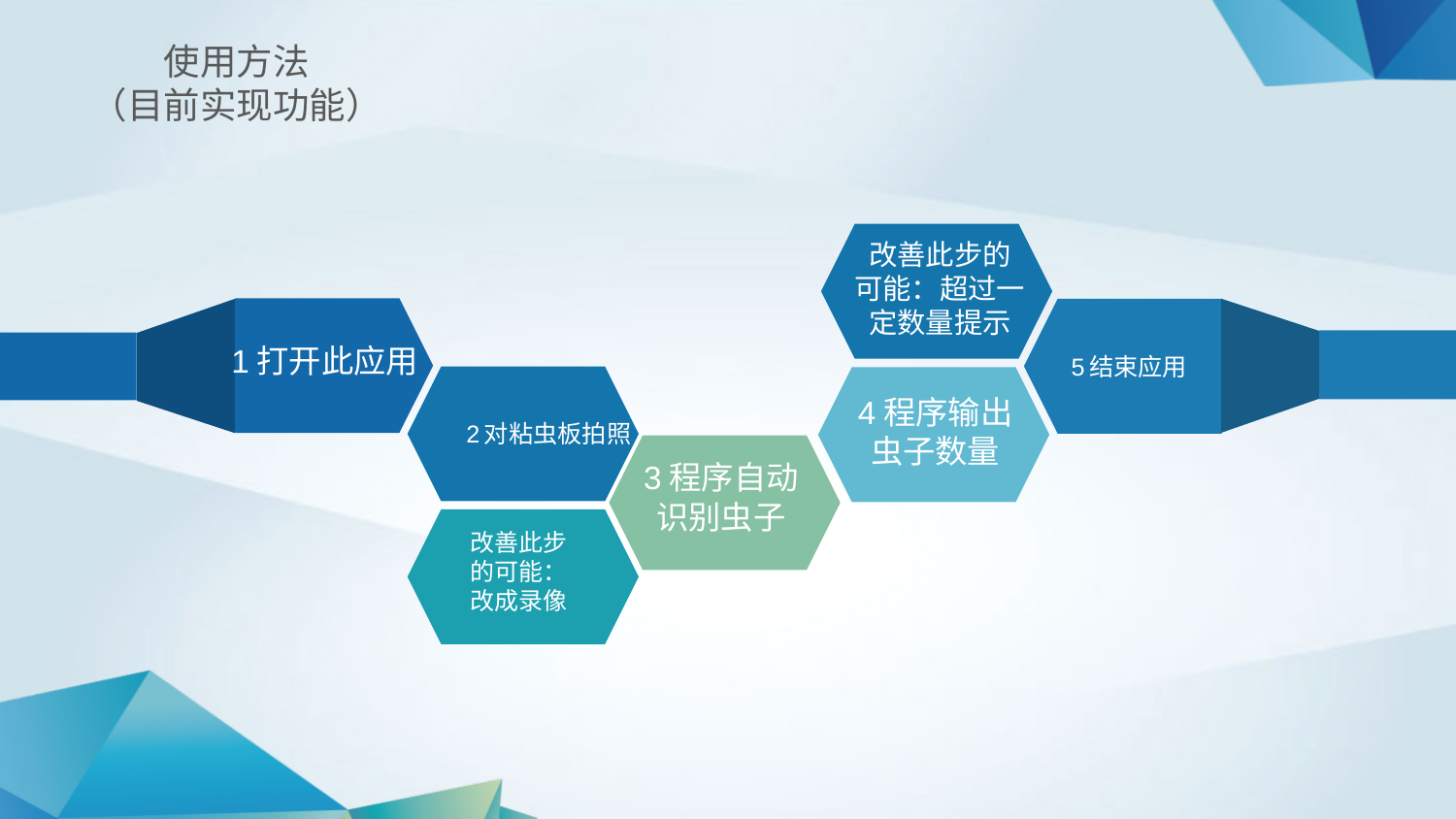

使用方法
（目前实现功能）

改善此步的
可能：超过一
定数量提示

1打开此应用

5结束应用

4程序输出
虫子数量
2对粘虫板拍照

3程序自动
识别虫子

改善此步
的可能：
改成录像